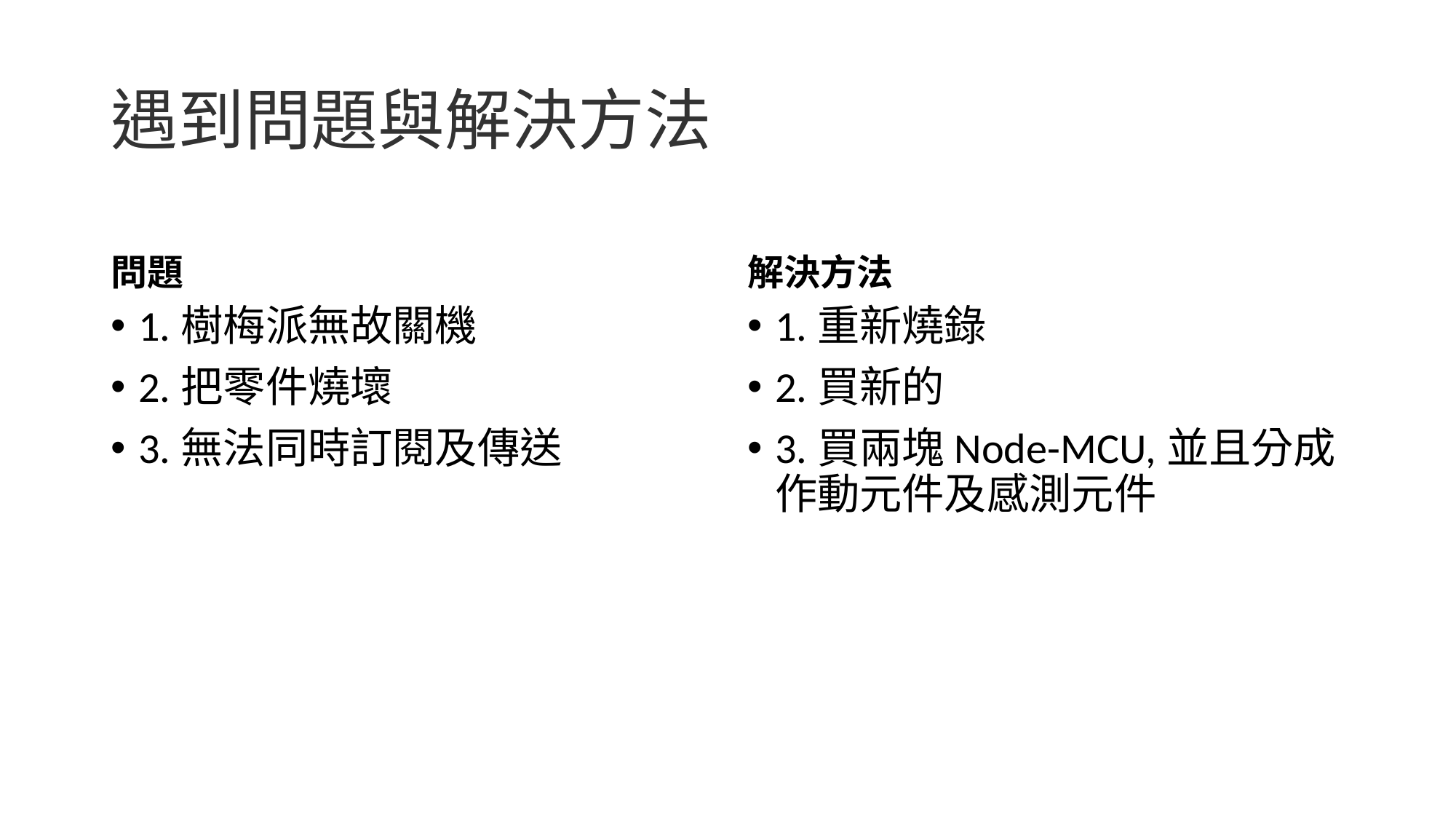

# 遇到問題與解決方法
問題
解決方法
1.樹梅派無故關機
2.把零件燒壞
3.無法同時訂閱及傳送
1.重新燒錄
2.買新的
3.買兩塊Node-MCU,並且分成作動元件及感測元件